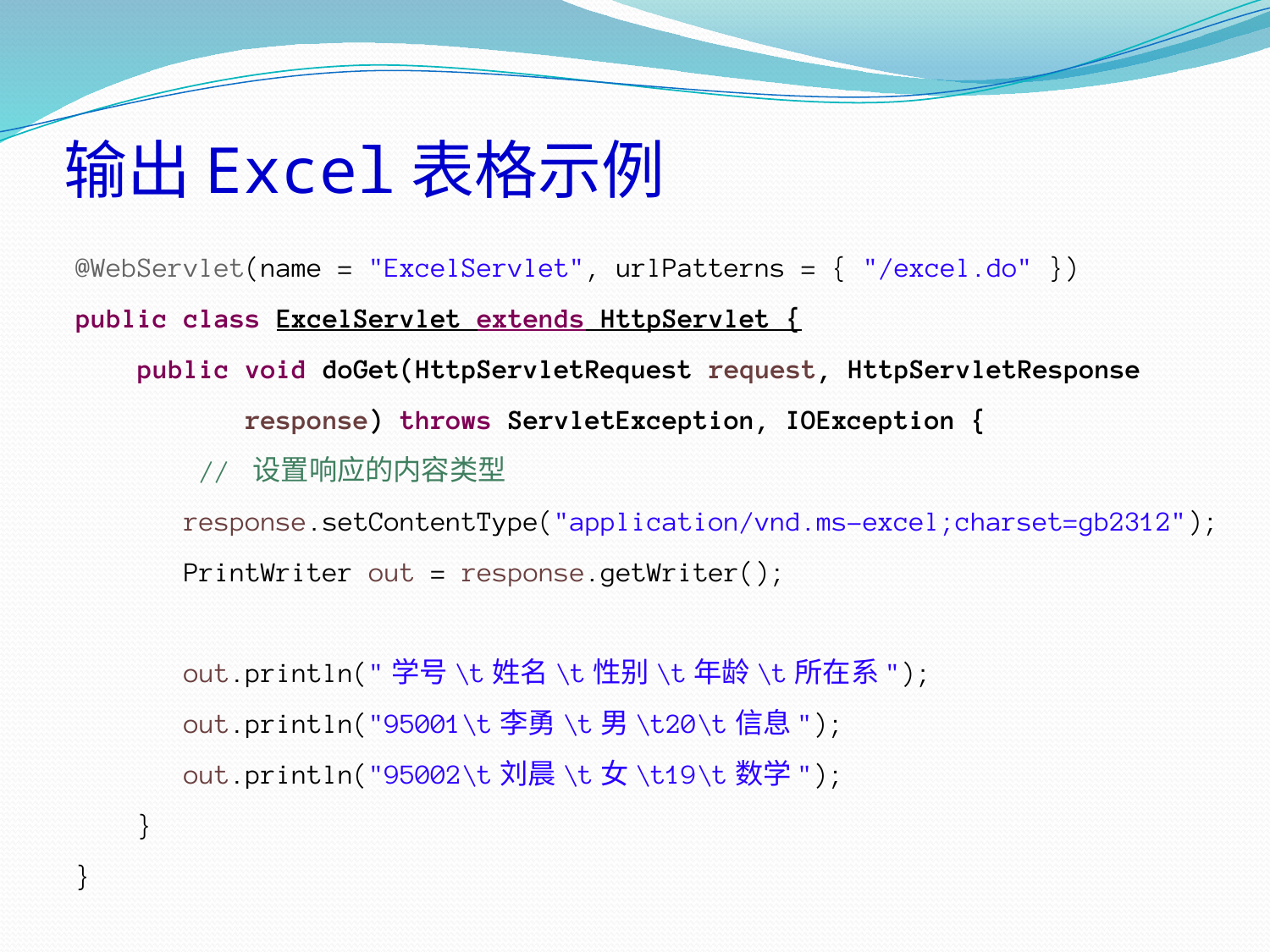

# 输出Excel表格示例
@WebServlet(name = "ExcelServlet", urlPatterns = { "/excel.do" })
public class ExcelServlet extends HttpServlet {
    public void doGet(HttpServletRequest request, HttpServletResponse
           response) throws ServletException, IOException {
        // 设置响应的内容类型
       response.setContentType("application/vnd.ms-excel;charset=gb2312");
       PrintWriter out = response.getWriter();

       out.println("学号\t姓名\t性别\t年龄\t所在系");
       out.println("95001\t李勇\t男\t20\t信息");
       out.println("95002\t刘晨\t女\t19\t数学");
    }
}